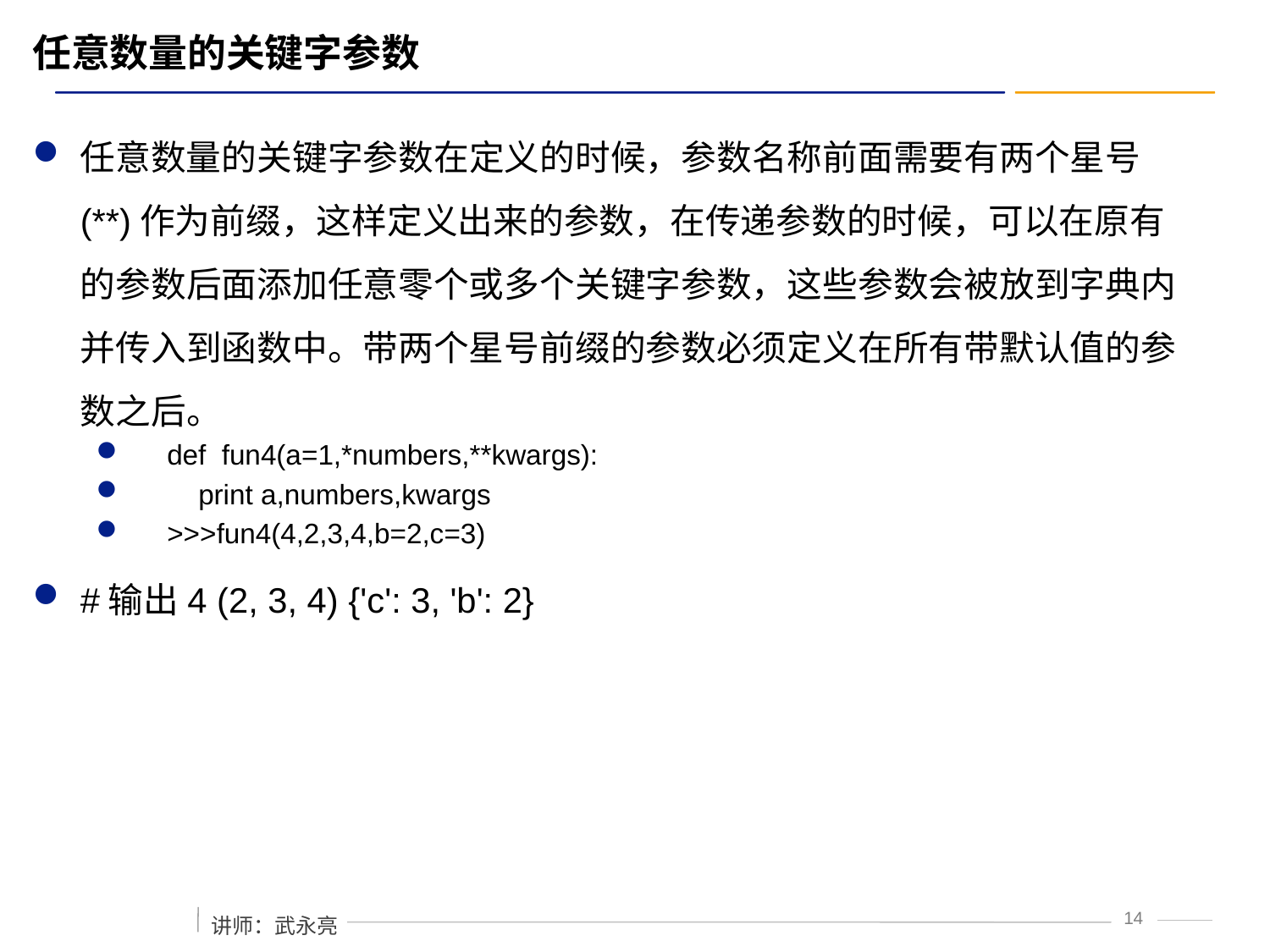

# 任意数量的关键字参数
任意数量的关键字参数在定义的时候，参数名称前面需要有两个星号(**)作为前缀，这样定义出来的参数，在传递参数的时候，可以在原有的参数后面添加任意零个或多个关键字参数，这些参数会被放到字典内并传入到函数中。带两个星号前缀的参数必须定义在所有带默认值的参数之后。
    def  fun4(a=1,*numbers,**kwargs):
        print a,numbers,kwargs
    >>>fun4(4,2,3,4,b=2,c=3)
#输出4 (2, 3, 4) {'c': 3, 'b': 2}